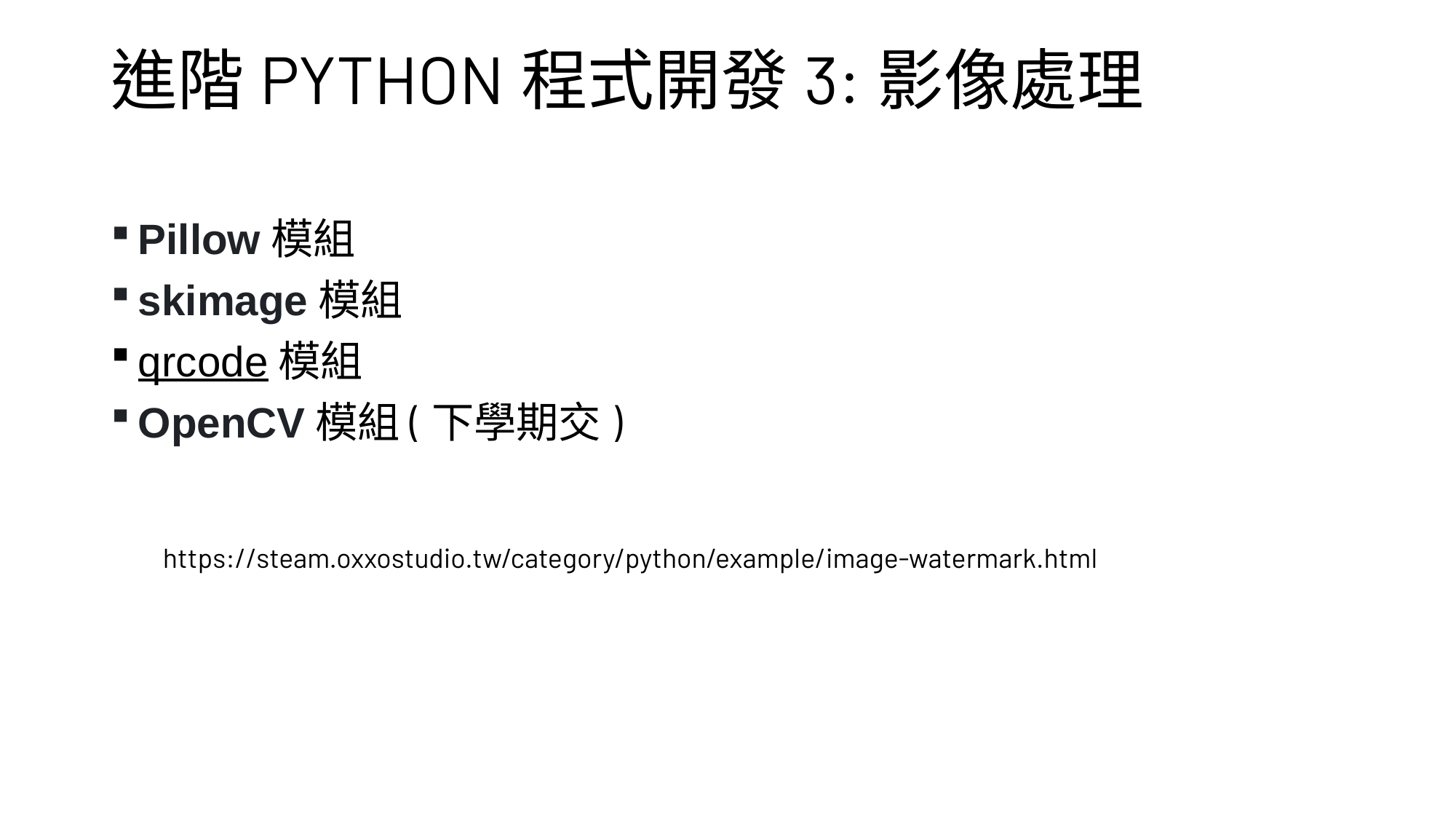

# 進階PYTHON程式開發3:影像處理
Pillow模組
skimage模組
qrcode模組
OpenCV模組(下學期交)

https://steam.oxxostudio.tw/category/python/example/image-watermark.html